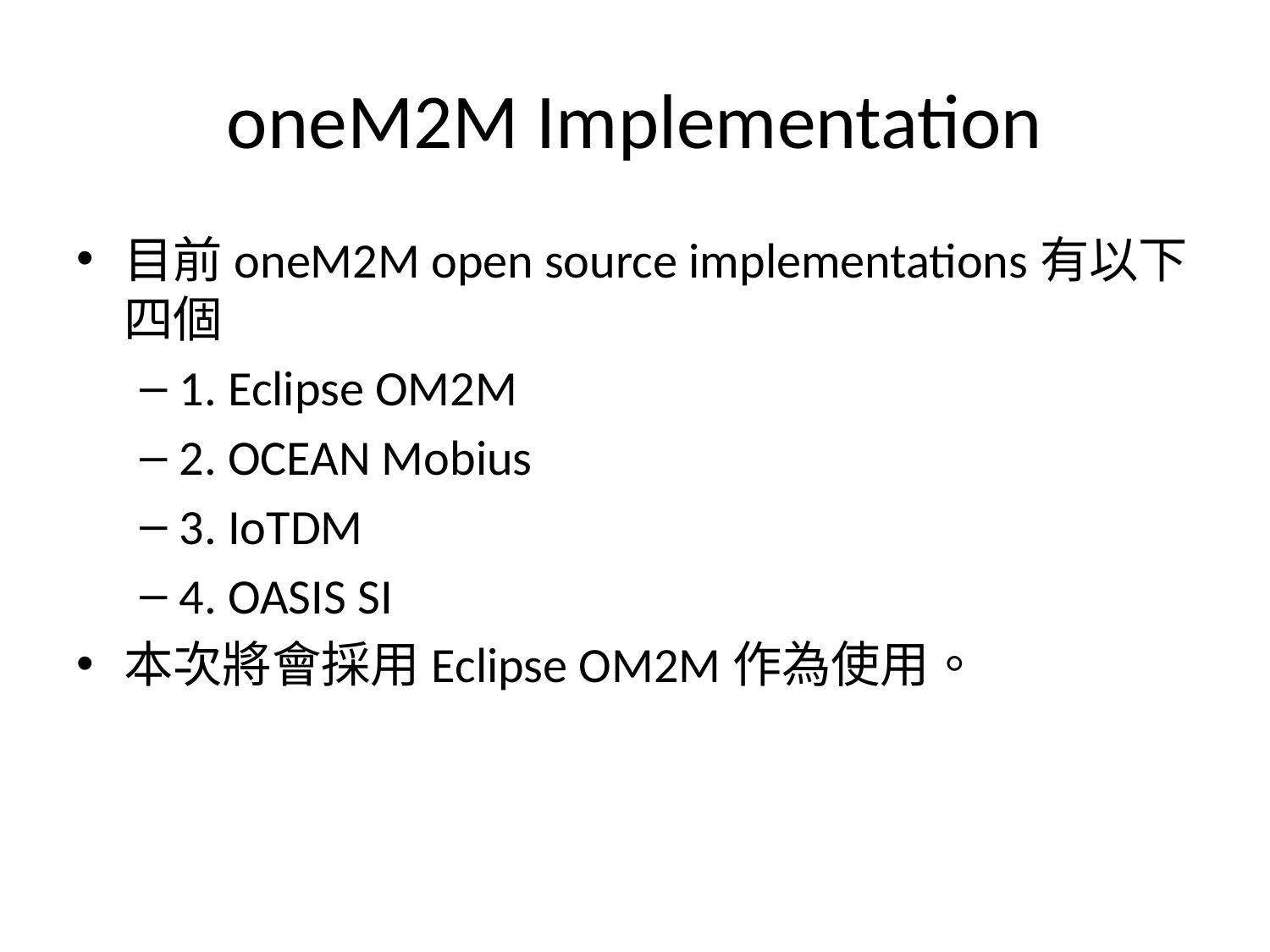

# oneM2M Implementation
目前oneM2M open source implementations有以下四個
1. Eclipse OM2M
2. OCEAN Mobius
3. IoTDM
4. OASIS SI
本次將會採用Eclipse OM2M作為使用。